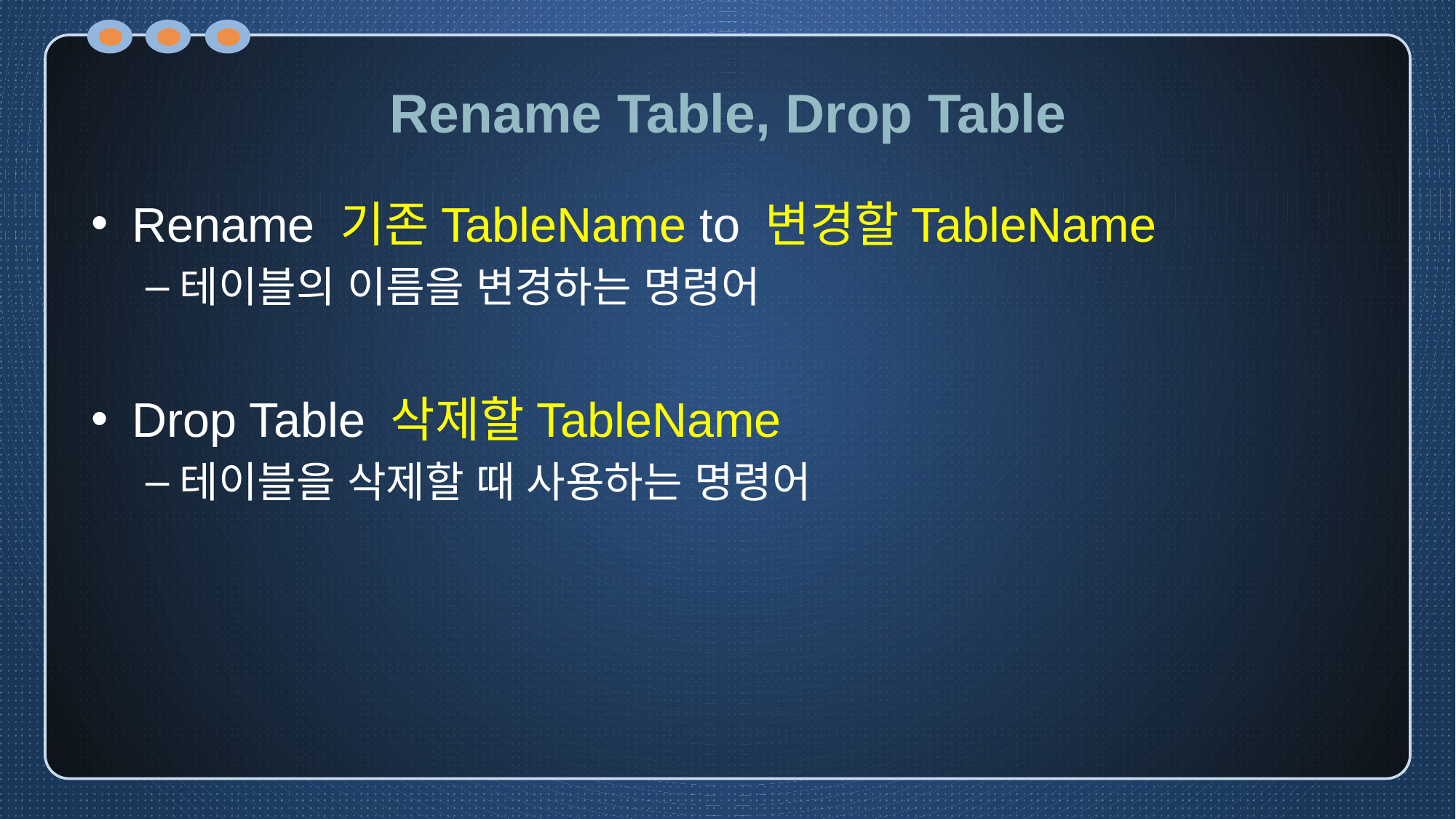

# Rename Table, Drop Table
Rename 기존TableName to 변경할TableName
테이블의 이름을 변경하는 명령어

Drop Table 삭제할TableName
테이블을 삭제할 때 사용하는 명령어